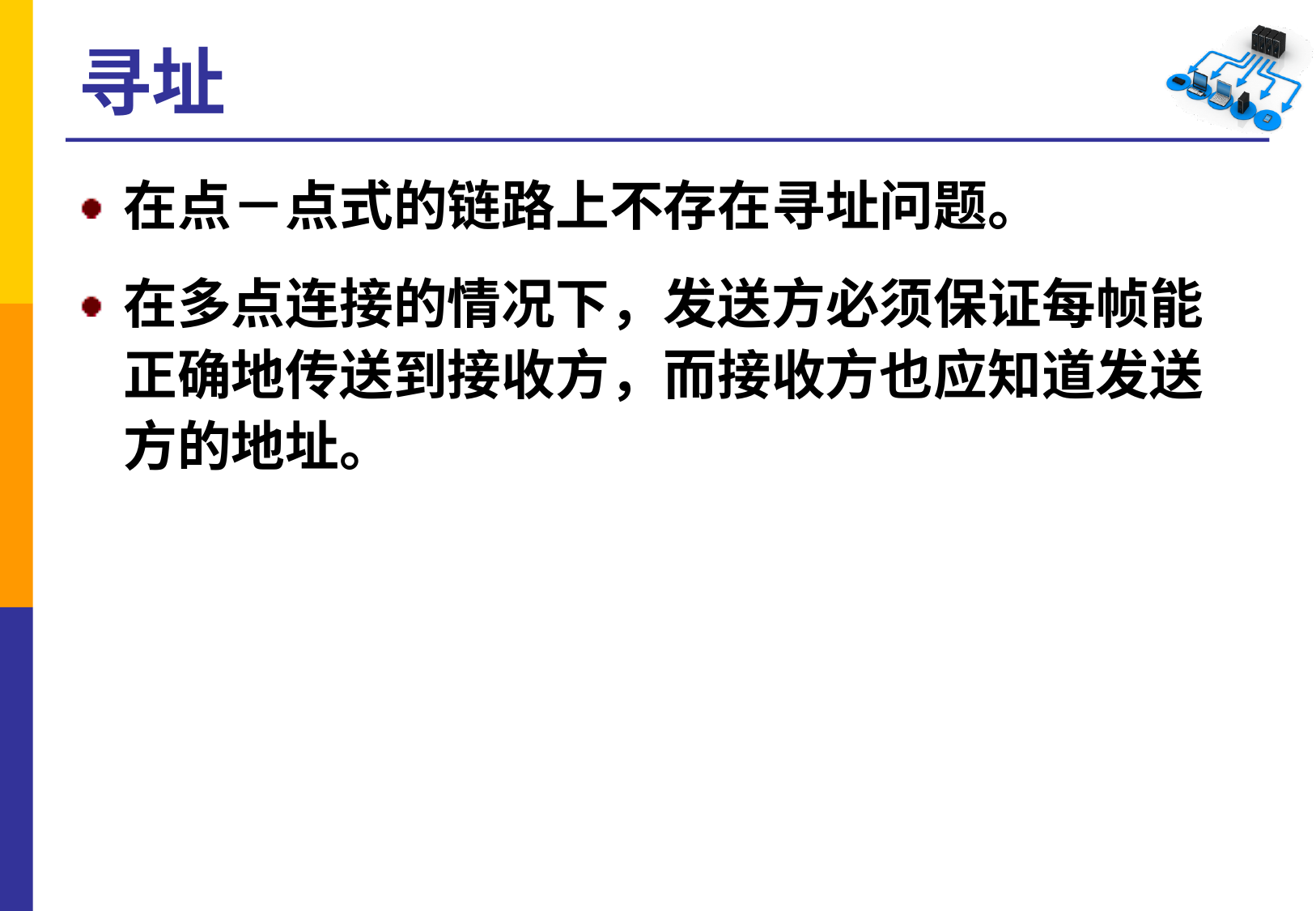

# 寻址
在点－点式的链路上不存在寻址问题。
在多点连接的情况下，发送方必须保证每帧能正确地传送到接收方，而接收方也应知道发送方的地址。